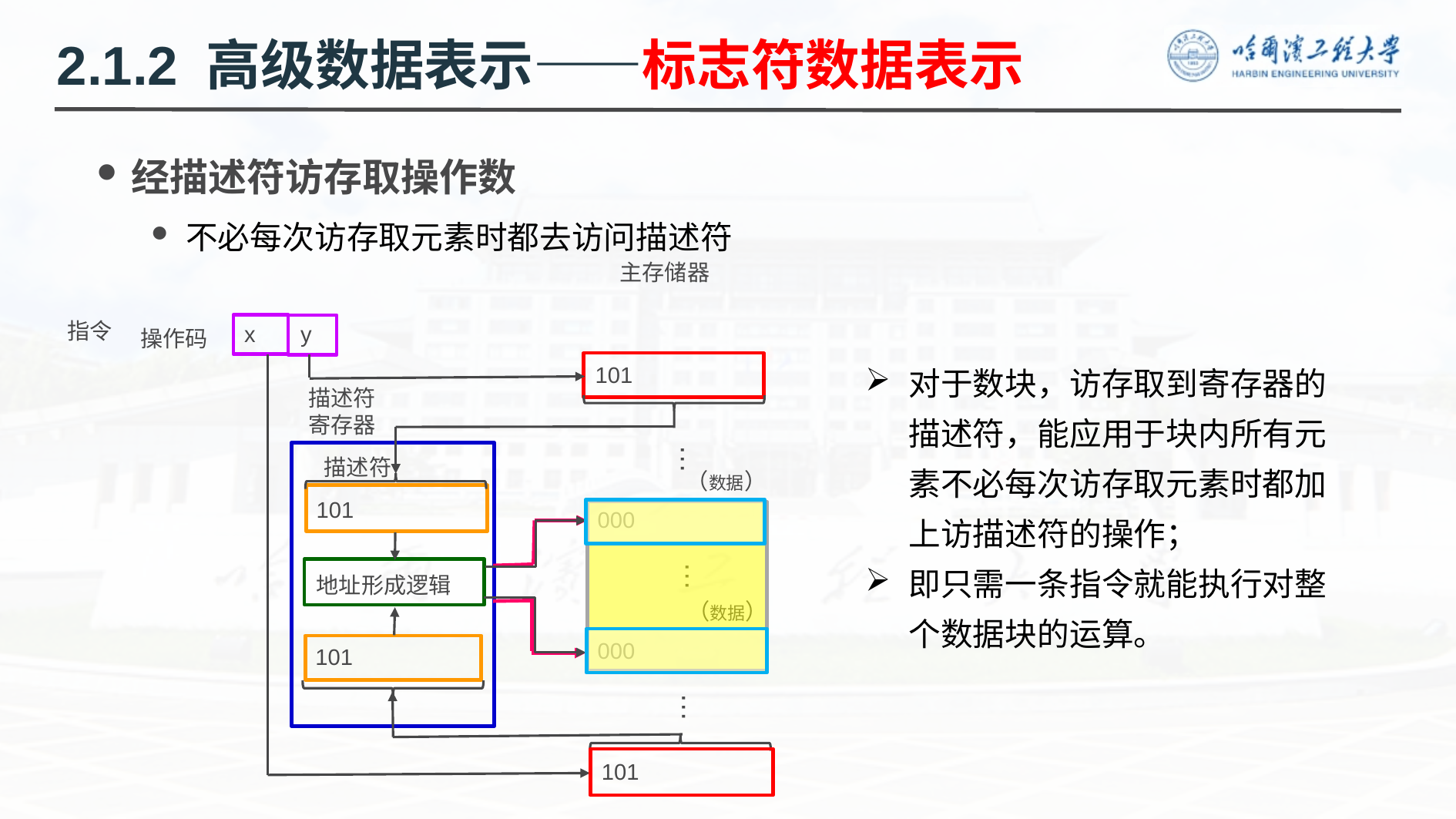

2.1.2 高级数据表示——标志符数据表示
经描述符访存取操作数
不必每次访存取元素时都去访问描述符
主存储器
|  |
| --- |
|  |  |
| --- | --- |
指令

| 操作码 | x | y |
| --- | --- | --- |
对于数块，访存取到寄存器的描述符，能应用于块内所有元素不必每次访存取元素时都加上访描述符的操作；
即只需一条指令就能执行对整个数据块的运算。

| 101 |  |
| --- | --- |
描述符
寄存器

…

|  |
| --- |
描述符
（数据）

| 101 |  |
| --- | --- |
| 000 |  |
| --- | --- |

…

| 地址形成逻辑 |
| --- |
（数据）

| 000 |  |
| --- | --- |
| 101 |  |
| --- | --- |

…

| 101 |  |
| --- | --- |